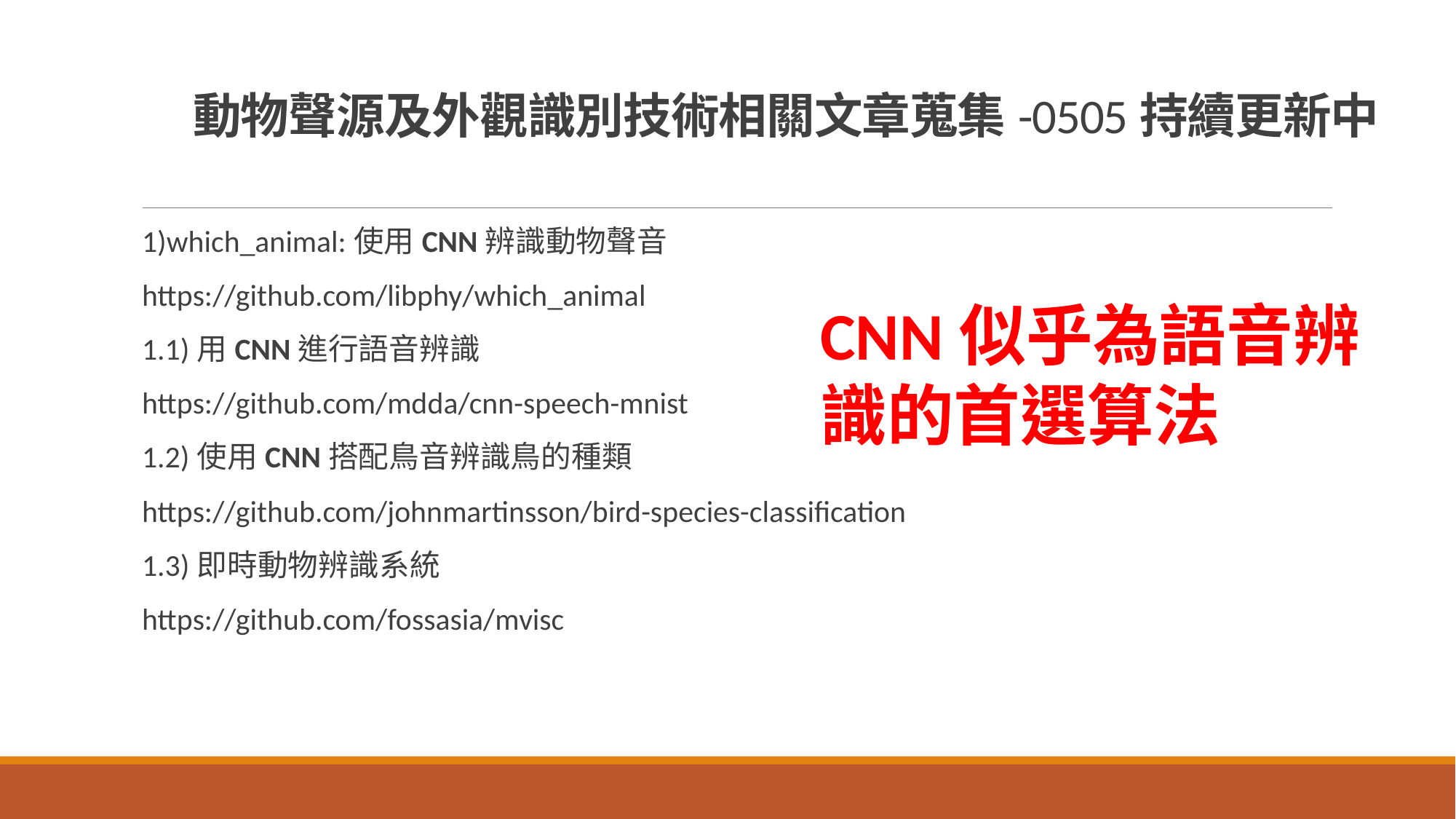

# 動物聲源及外觀識別技術相關文章蒐集-0505持續更新中
1)which_animal:使用CNN辨識動物聲音
https://github.com/libphy/which_animal
1.1)用CNN進行語音辨識
https://github.com/mdda/cnn-speech-mnist
1.2)使用CNN搭配鳥音辨識鳥的種類
https://github.com/johnmartinsson/bird-species-classification
1.3)即時動物辨識系統
https://github.com/fossasia/mvisc

CNN似乎為語音辨識的首選算法